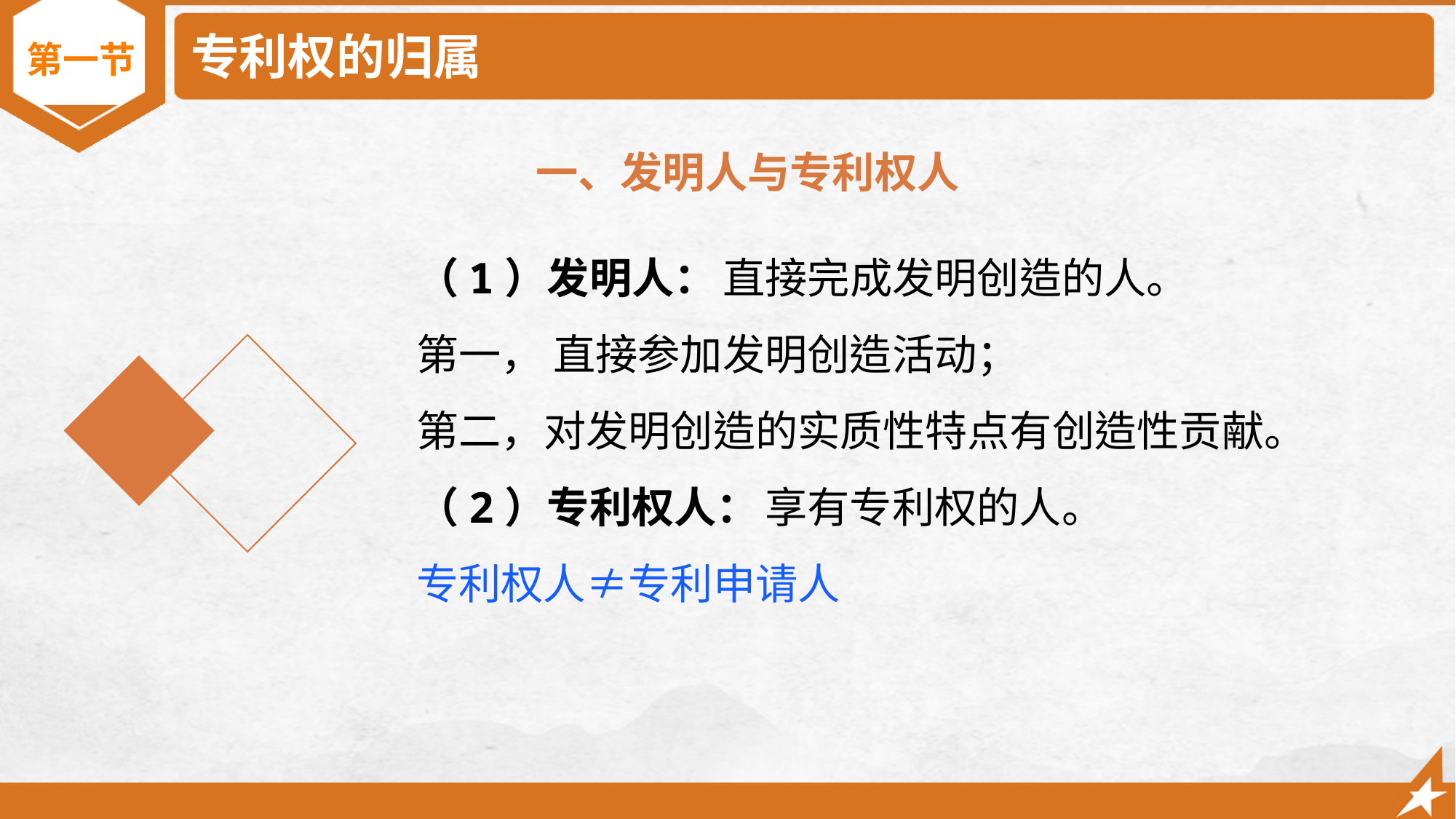

# 专利权的归属
第一节
一、发明人与专利权人
（1）发明人： 直接完成发明创造的人。
第一， 直接参加发明创造活动；
第二，对发明创造的实质性特点有创造性贡献。
（2）专利权人： 享有专利权的人。
专利权人≠专利申请人